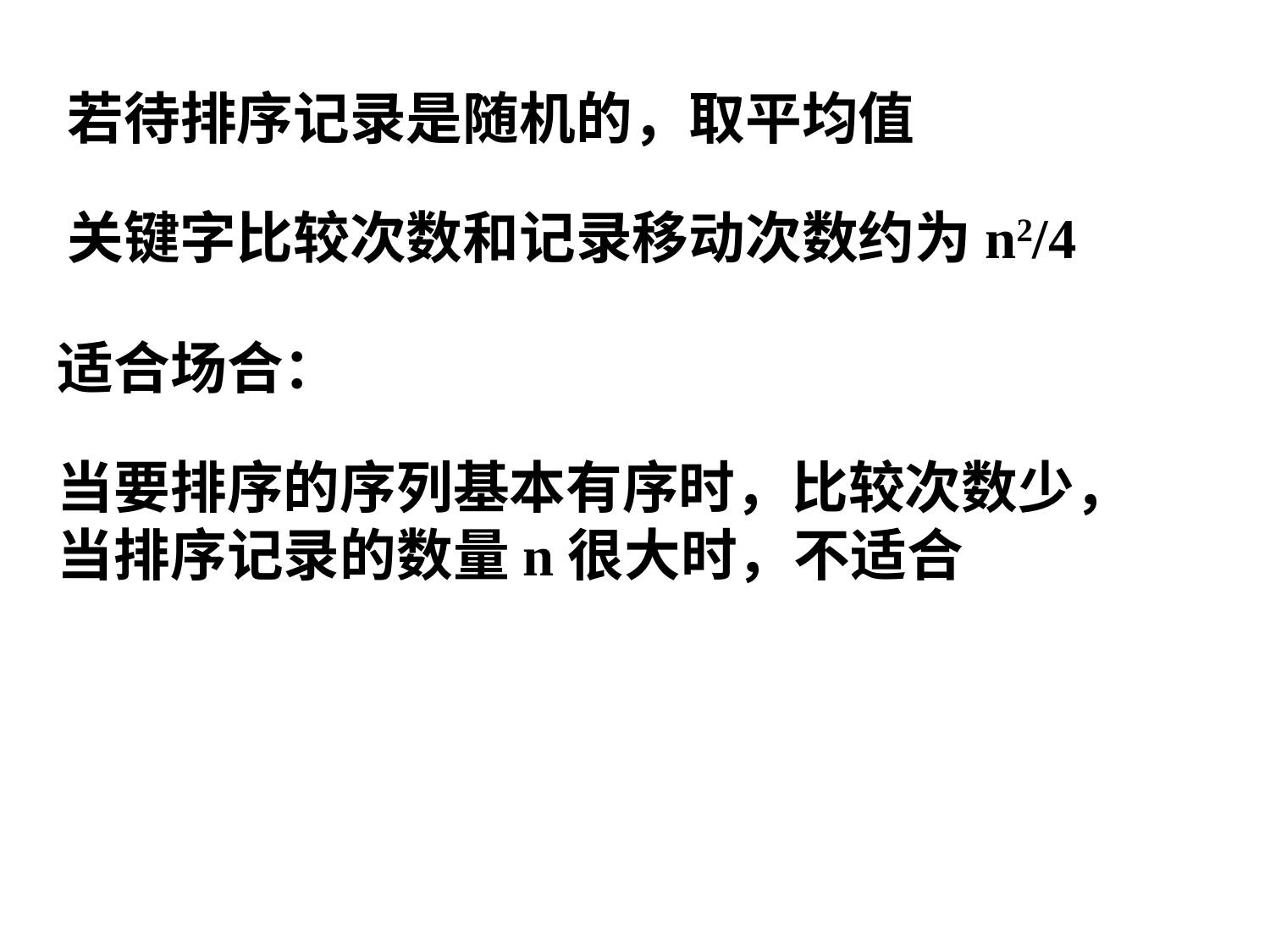

若待排序记录是随机的，取平均值
关键字比较次数和记录移动次数约为n2/4
适合场合：
当要排序的序列基本有序时，比较次数少，
当排序记录的数量n很大时，不适合